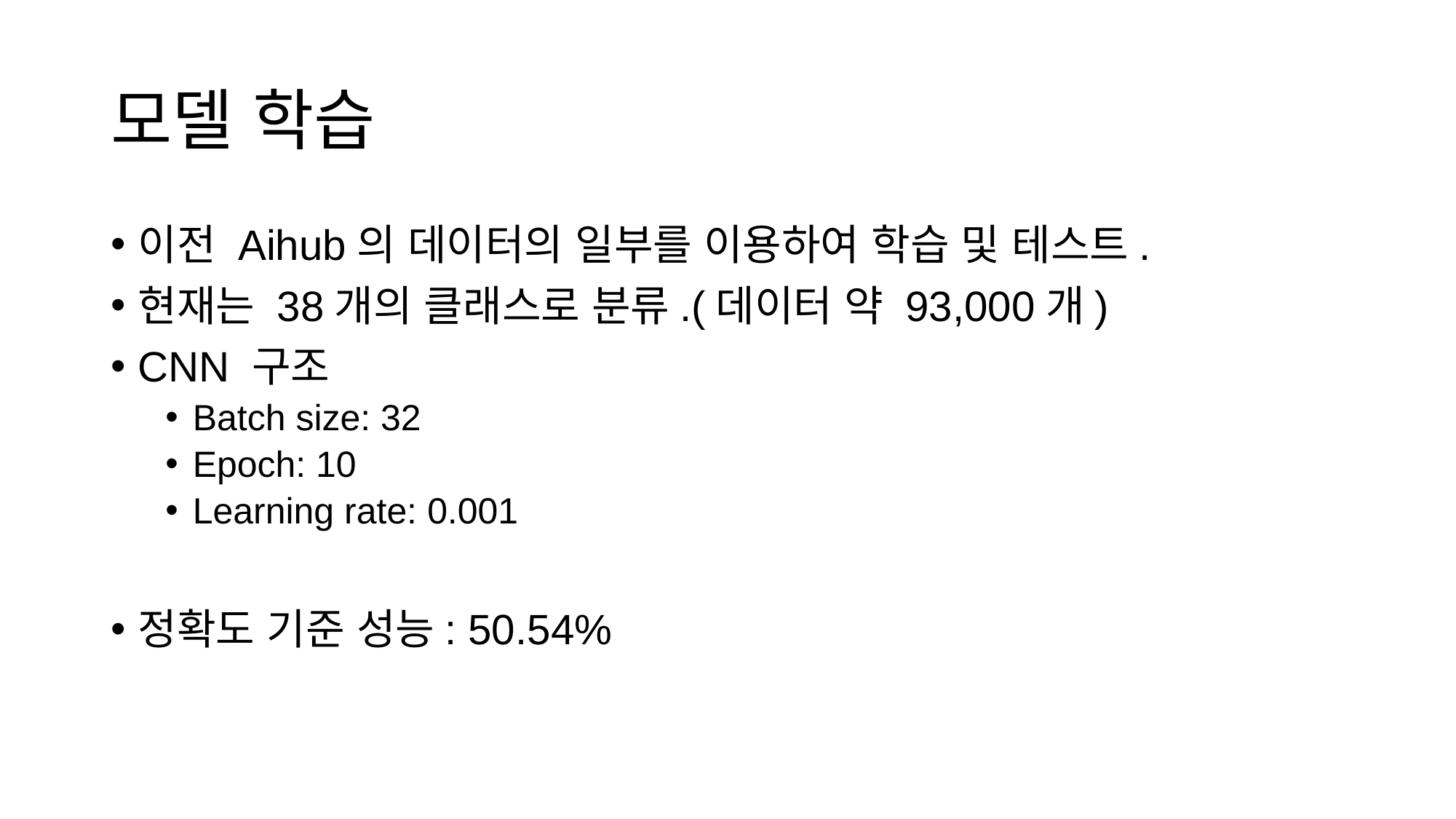

# 모델 학습
이전 Aihub의 데이터의 일부를 이용하여 학습 및 테스트.
현재는 38개의 클래스로 분류.(데이터 약 93,000개)
CNN 구조
Batch size: 32
Epoch: 10
Learning rate: 0.001

정확도 기준 성능: 50.54%